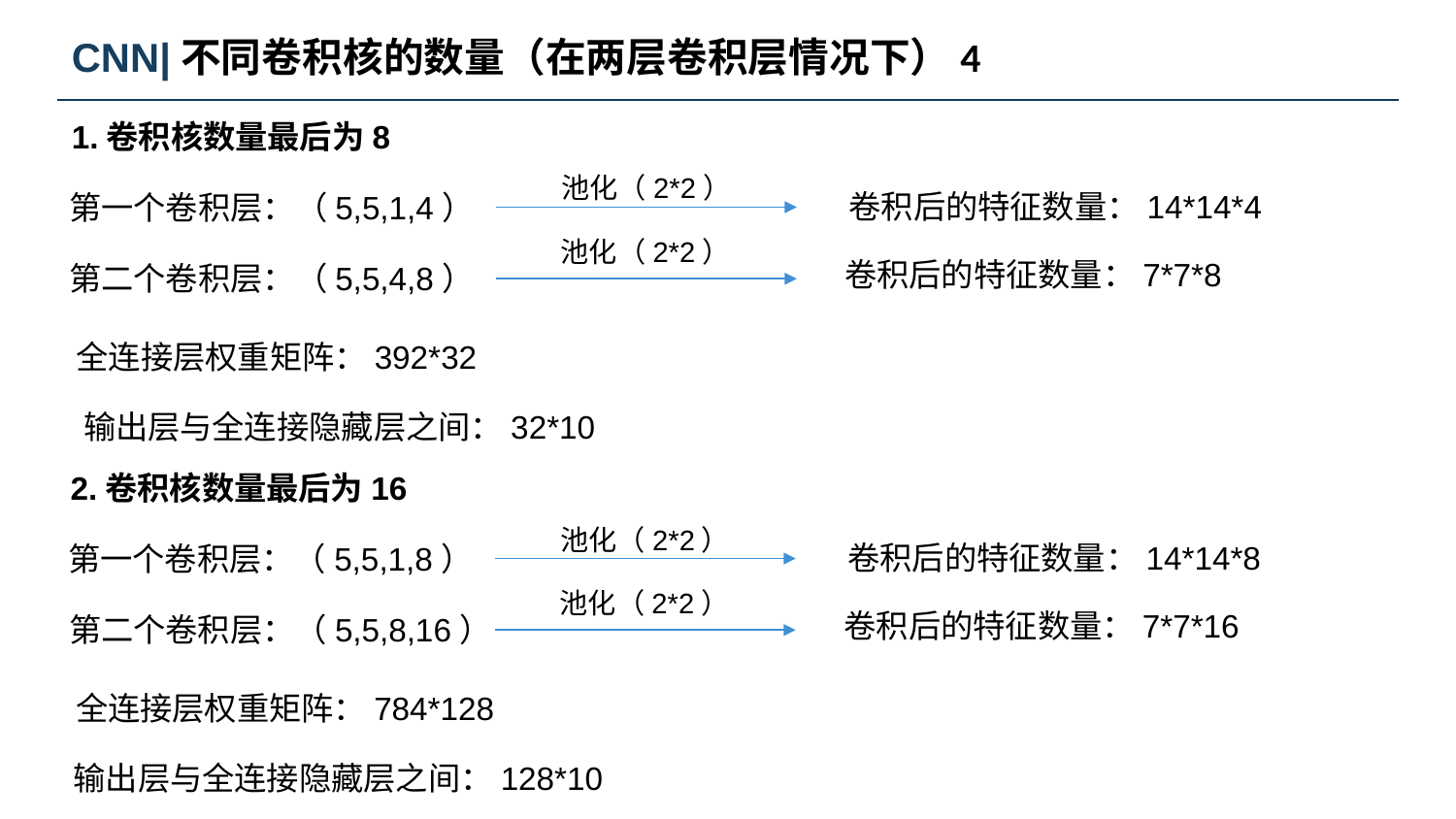

CNN|不同卷积核的数量（在两层卷积层情况下）4
1.卷积核数量最后为8
池化（2*2）
卷积后的特征数量：14*14*4
第一个卷积层：（5,5,1,4）
池化（2*2）
卷积后的特征数量：7*7*8
第二个卷积层：（5,5,4,8）
全连接层权重矩阵：392*32
输出层与全连接隐藏层之间：32*10
2.卷积核数量最后为16
池化（2*2）
卷积后的特征数量：14*14*8
第一个卷积层：（5,5,1,8）
池化（2*2）
卷积后的特征数量：7*7*16
第二个卷积层：（5,5,8,16）
全连接层权重矩阵：784*128
输出层与全连接隐藏层之间：128*10